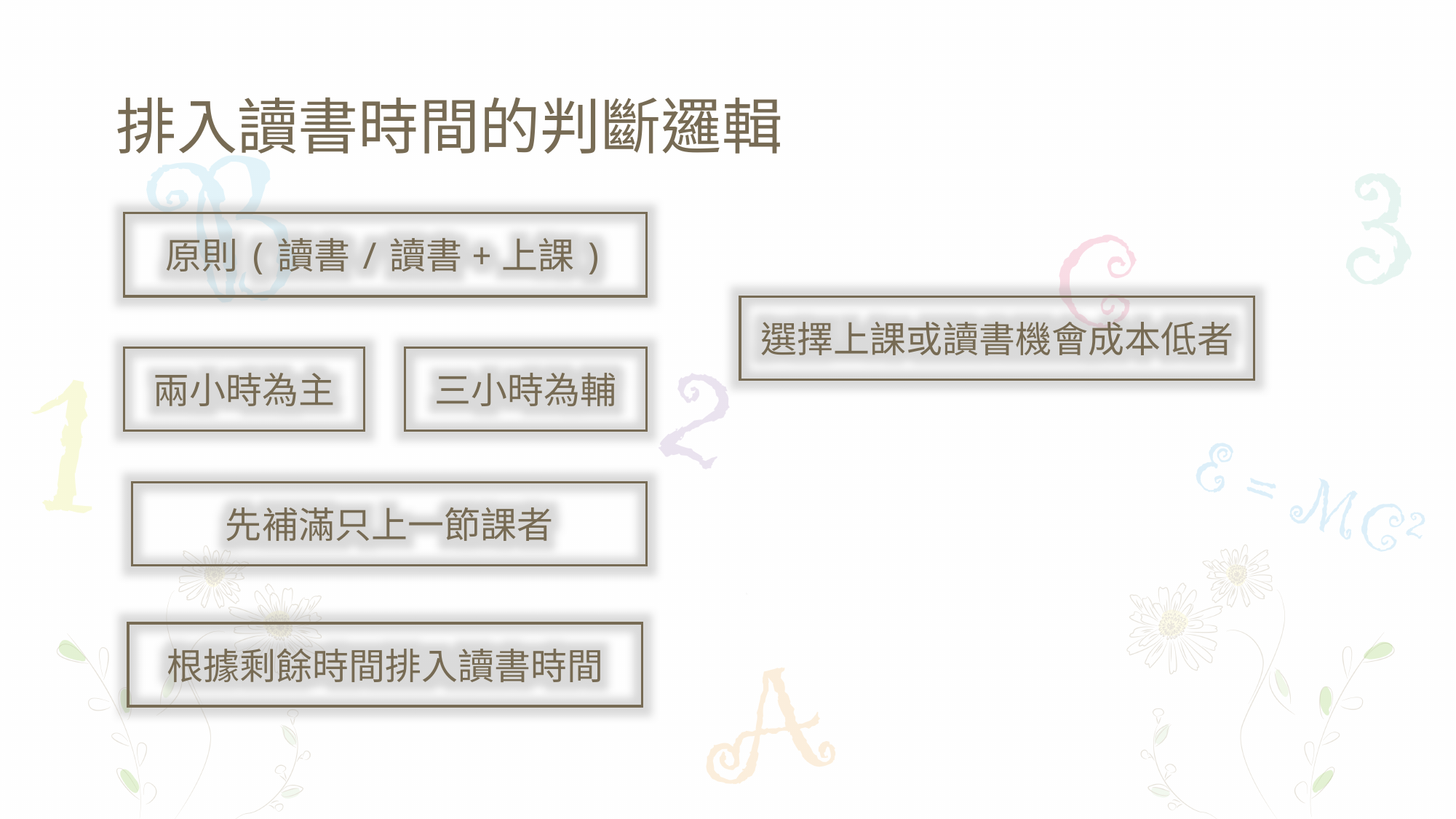

排入讀書時間的判斷邏輯
原則(讀書/讀書+上課)
選擇上課或讀書機會成本低者
三小時為輔
兩小時為主
先補滿只上一節課者
根據剩餘時間排入讀書時間